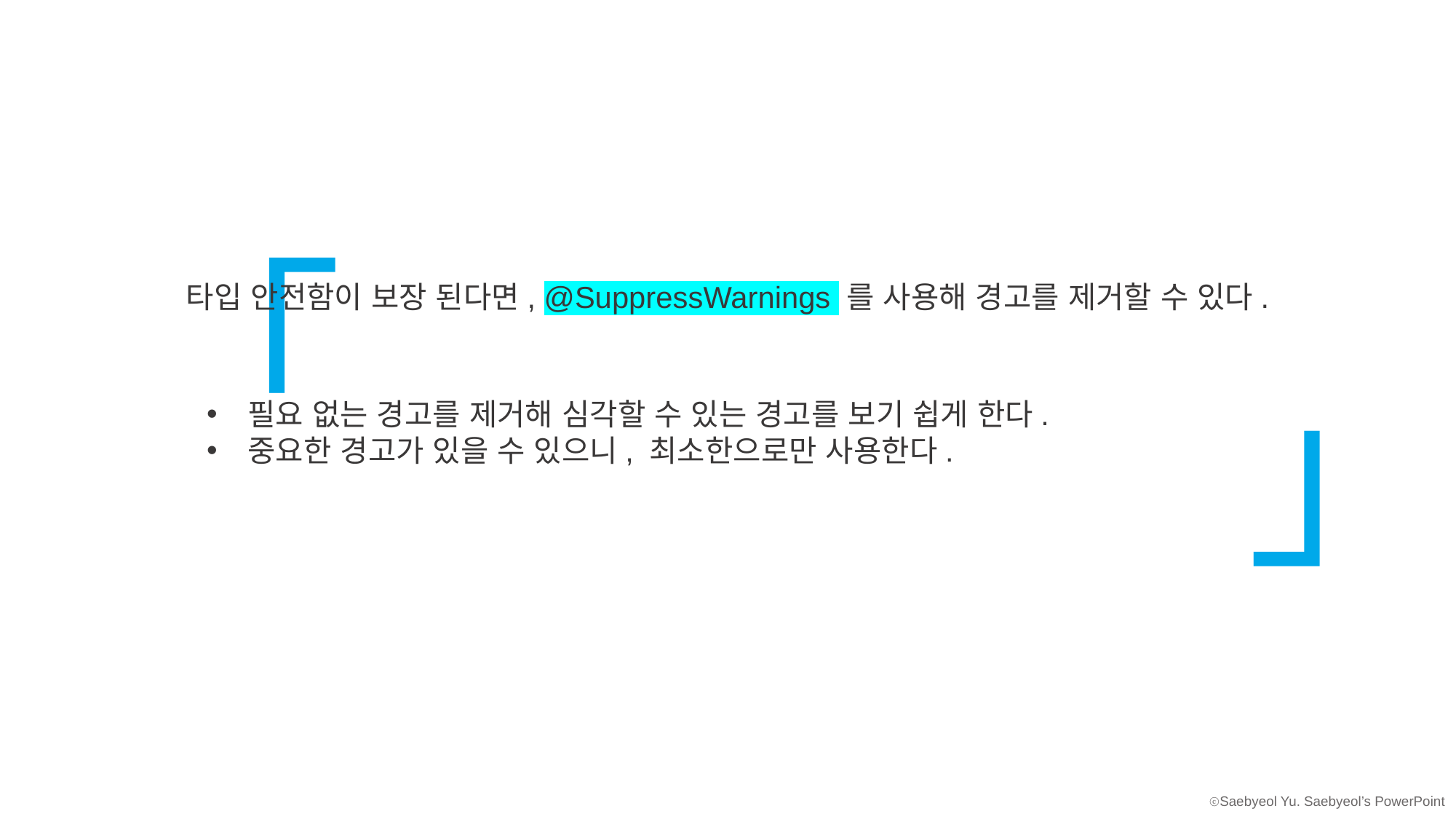

「
」
타입 안전함이 보장 된다면, @SuppressWarnings 를 사용해 경고를 제거할 수 있다.
필요 없는 경고를 제거해 심각할 수 있는 경고를 보기 쉽게 한다.
중요한 경고가 있을 수 있으니, 최소한으로만 사용한다.